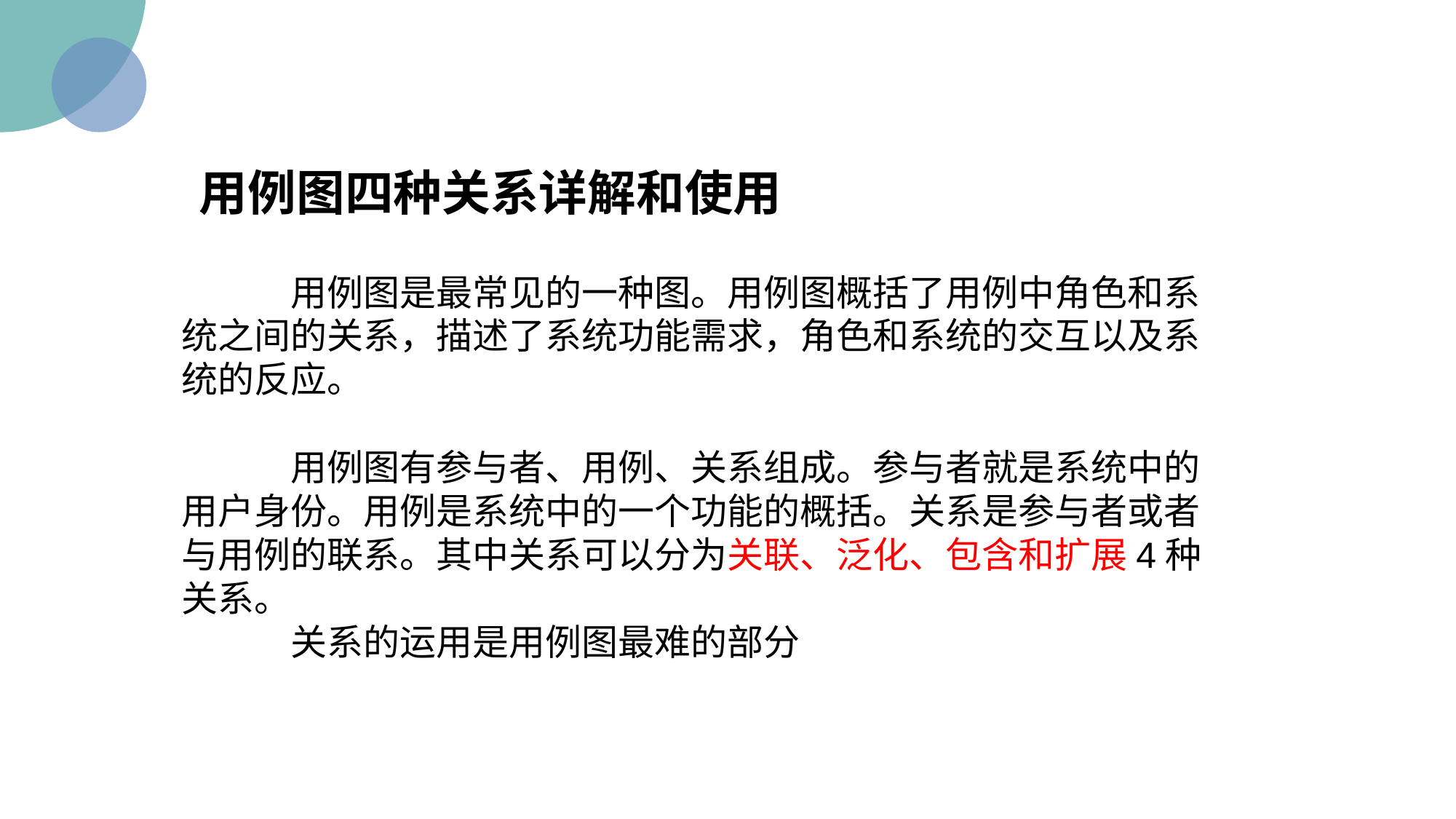

用例图四种关系详解和使用
	用例图是最常见的一种图。用例图概括了用例中角色和系统之间的关系，描述了系统功能需求，角色和系统的交互以及系统的反应。

	用例图有参与者、用例、关系组成。参与者就是系统中的用户身份。用例是系统中的一个功能的概括。关系是参与者或者与用例的联系。其中关系可以分为关联、泛化、包含和扩展4种关系。
	关系的运用是用例图最难的部分